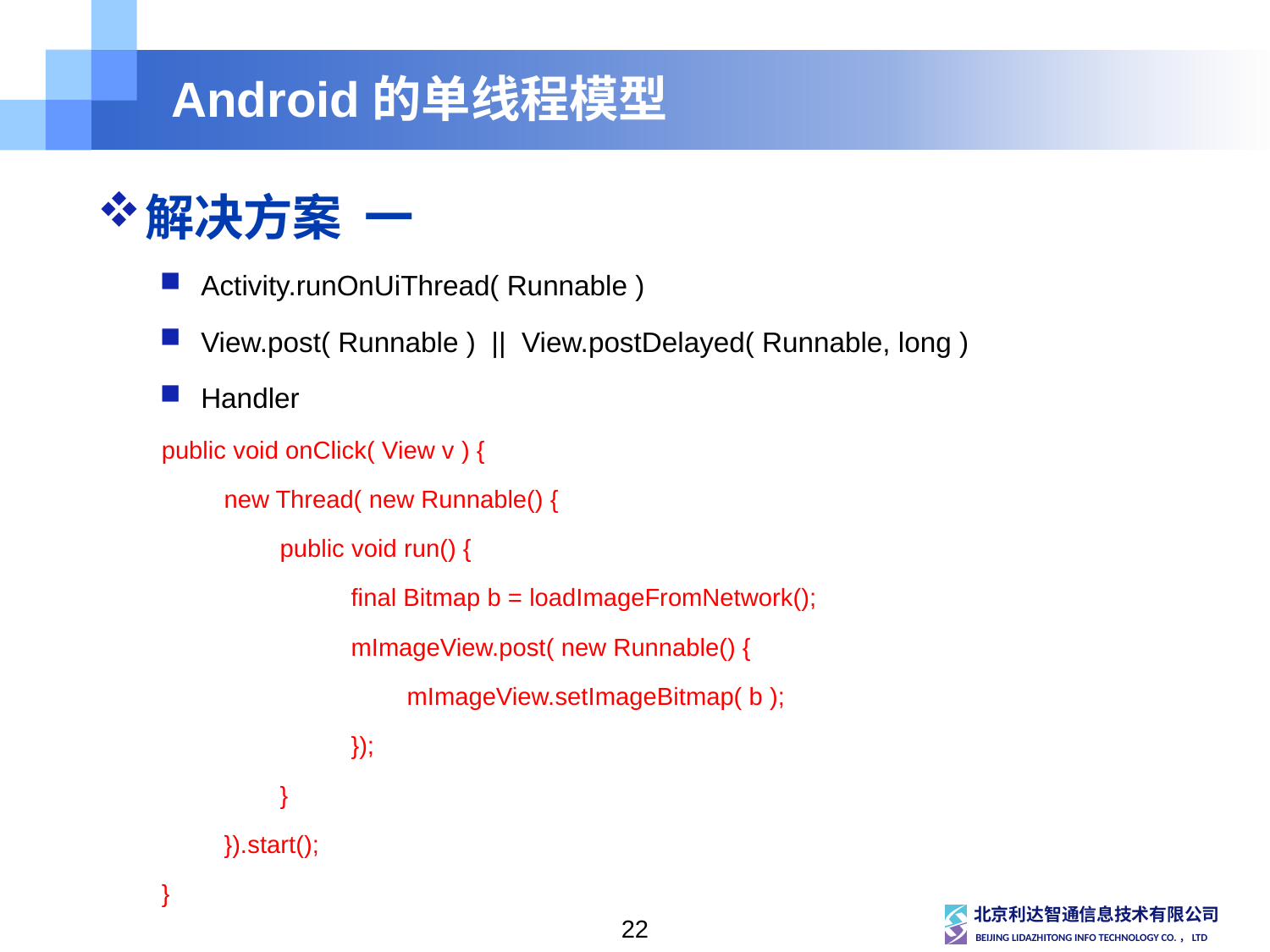

# Android的单线程模型
解决方案  一
Activity.runOnUiThread( Runnable )
View.post( Runnable )  ||  View.postDelayed( Runnable, long )
Handler
public void onClick( View v ) {
	new Thread( new Runnable() {
	        public void run() {
		final Bitmap b = loadImageFromNetwork();
		mImageView.post( new Runnable() {
		        mImageView.setImageBitmap( b );
	        	});
	        }
	}).start();
}

22